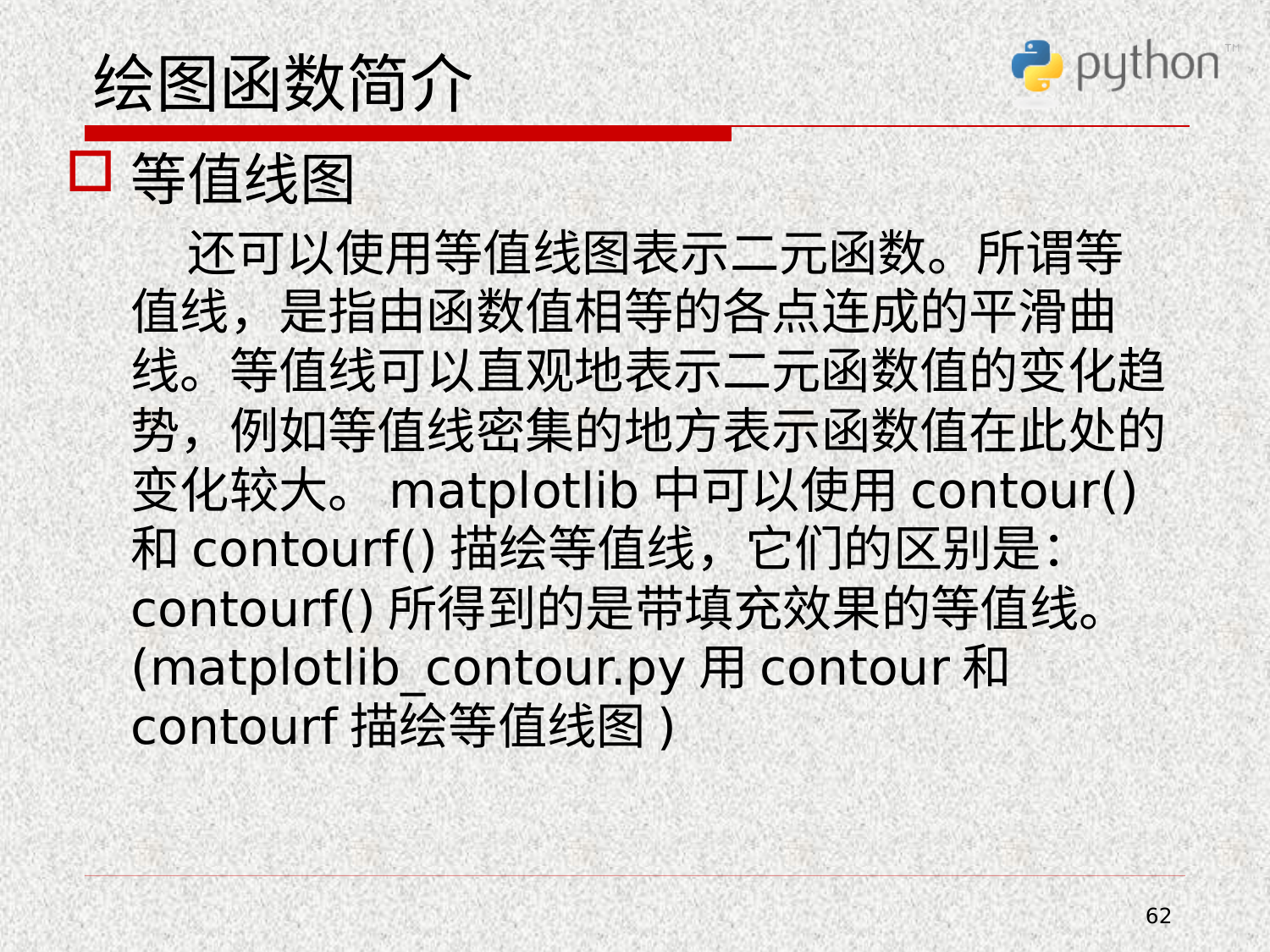

# 绘图函数简介
等值线图
          还可以使用等值线图表示二元函数。所谓等值线，是指由函数值相等的各点连成的平滑曲线。等值线可以直观地表示二元函数值的变化趋势，例如等值线密集的地方表示函数值在此处的变化较大。matplotlib中可以使用contour()和contourf()描绘等值线，它们的区别是：contourf()所得到的是带填充效果的等值线。(matplotlib_contour.py用contour和contourf描绘等值线图)

62